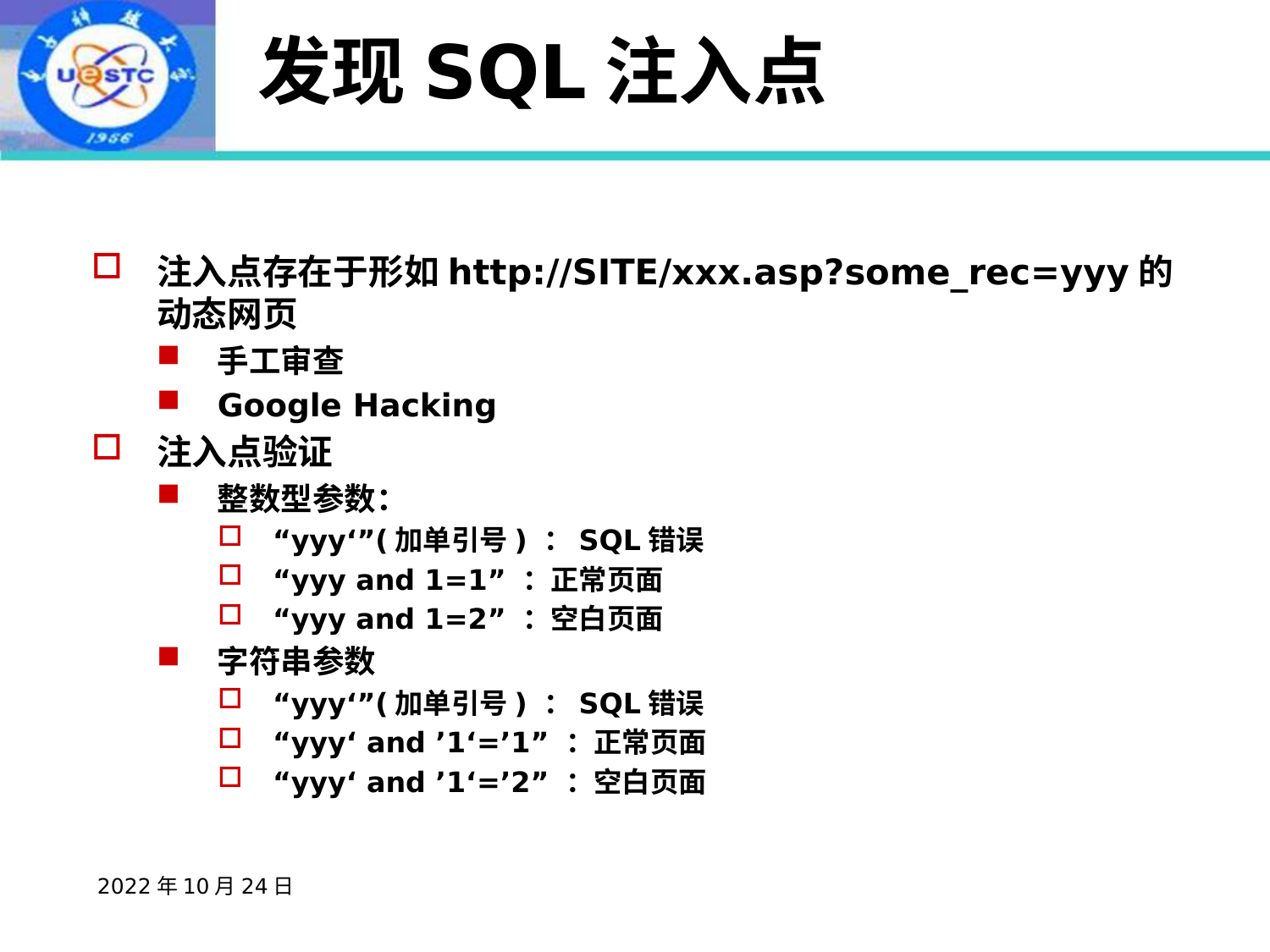

# 发现SQL注入点
注入点存在于形如http://SITE/xxx.asp?some_rec=yyy的动态网页
手工审查
Google Hacking
注入点验证
整数型参数：
“yyy‘”(加单引号) ：SQL错误
“yyy and 1=1” ：正常页面
“yyy and 1=2” ：空白页面
字符串参数
“yyy‘”(加单引号) ：SQL错误
“yyy‘ and ’1‘=’1” ：正常页面
“yyy‘ and ’1‘=’2” ：空白页面
2022年10月24日
11